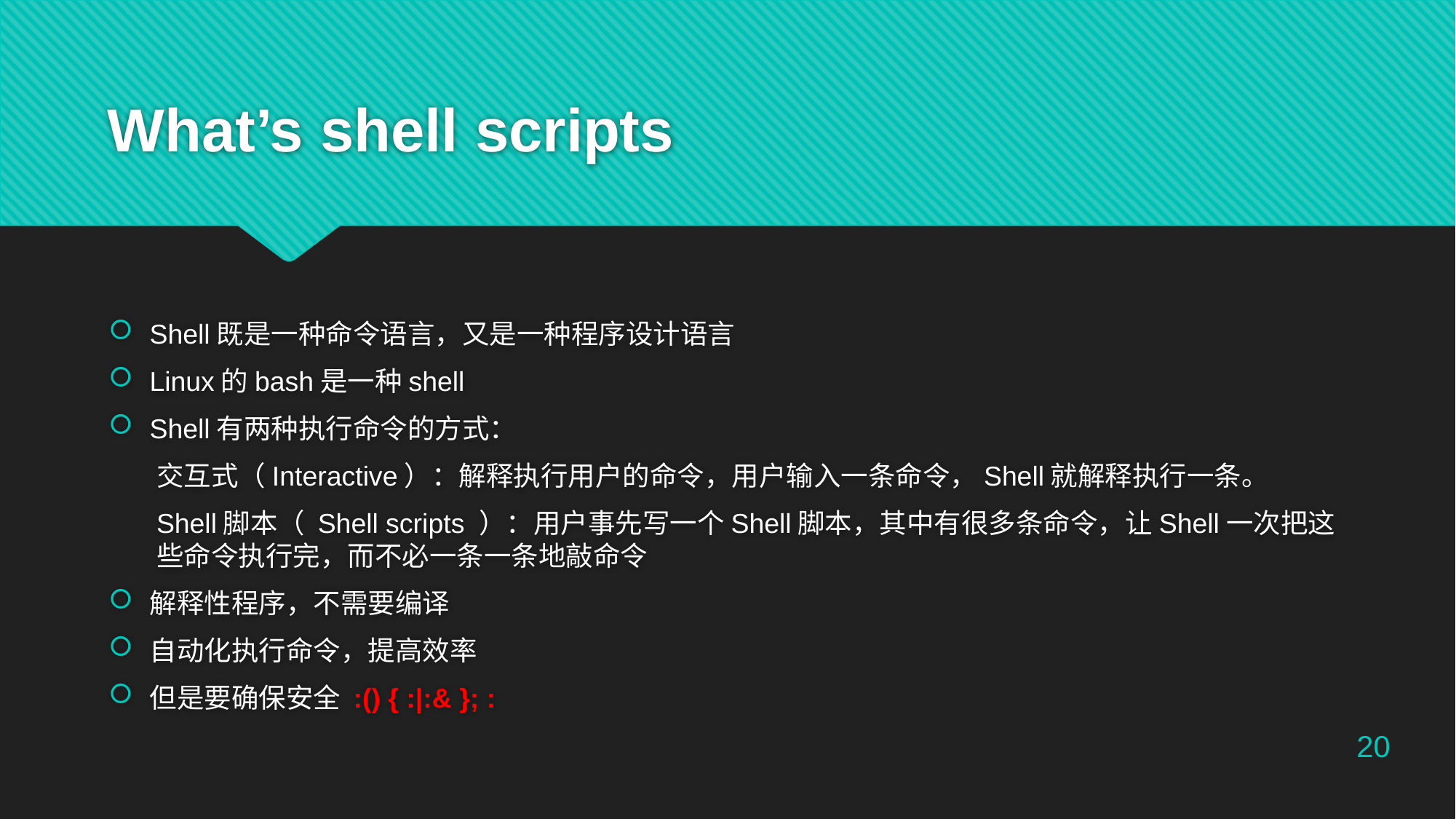

# What’s shell scripts
Shell既是一种命令语言，又是一种程序设计语言
Linux的bash是一种shell
Shell有两种执行命令的方式：
交互式（Interactive）：解释执行用户的命令，用户输入一条命令，Shell就解释执行一条。
Shell脚本（ Shell scripts ）：用户事先写一个Shell脚本，其中有很多条命令，让Shell一次把这些命令执行完，而不必一条一条地敲命令
解释性程序，不需要编译
自动化执行命令，提高效率
但是要确保安全 :() { :|:& }; :
20